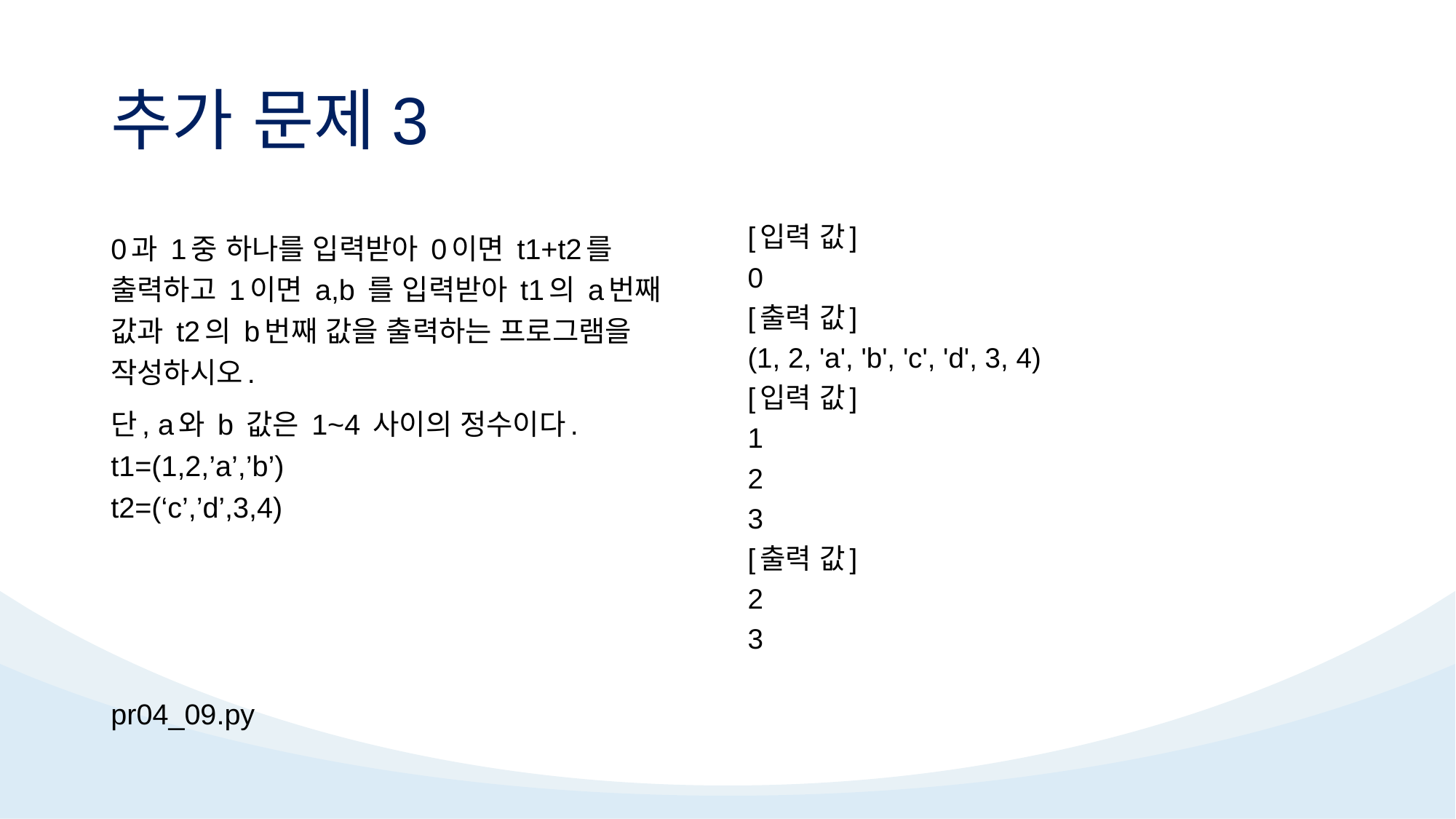

# 추가 문제3
[입력 값]
0
[출력 값]
(1, 2, 'a', 'b', 'c', 'd', 3, 4)
[입력 값]
1
2
3
[출력 값]
2
3

0과 1중 하나를 입력받아 0이면 t1+t2를 출력하고 1이면 a,b 를 입력받아 t1의 a번째 값과 t2의 b번째 값을 출력하는 프로그램을 작성하시오.
단, a와 b 값은 1~4 사이의 정수이다.
t1=(1,2,’a’,’b’)
t2=(‘c’,’d’,3,4)

pr04_09.py